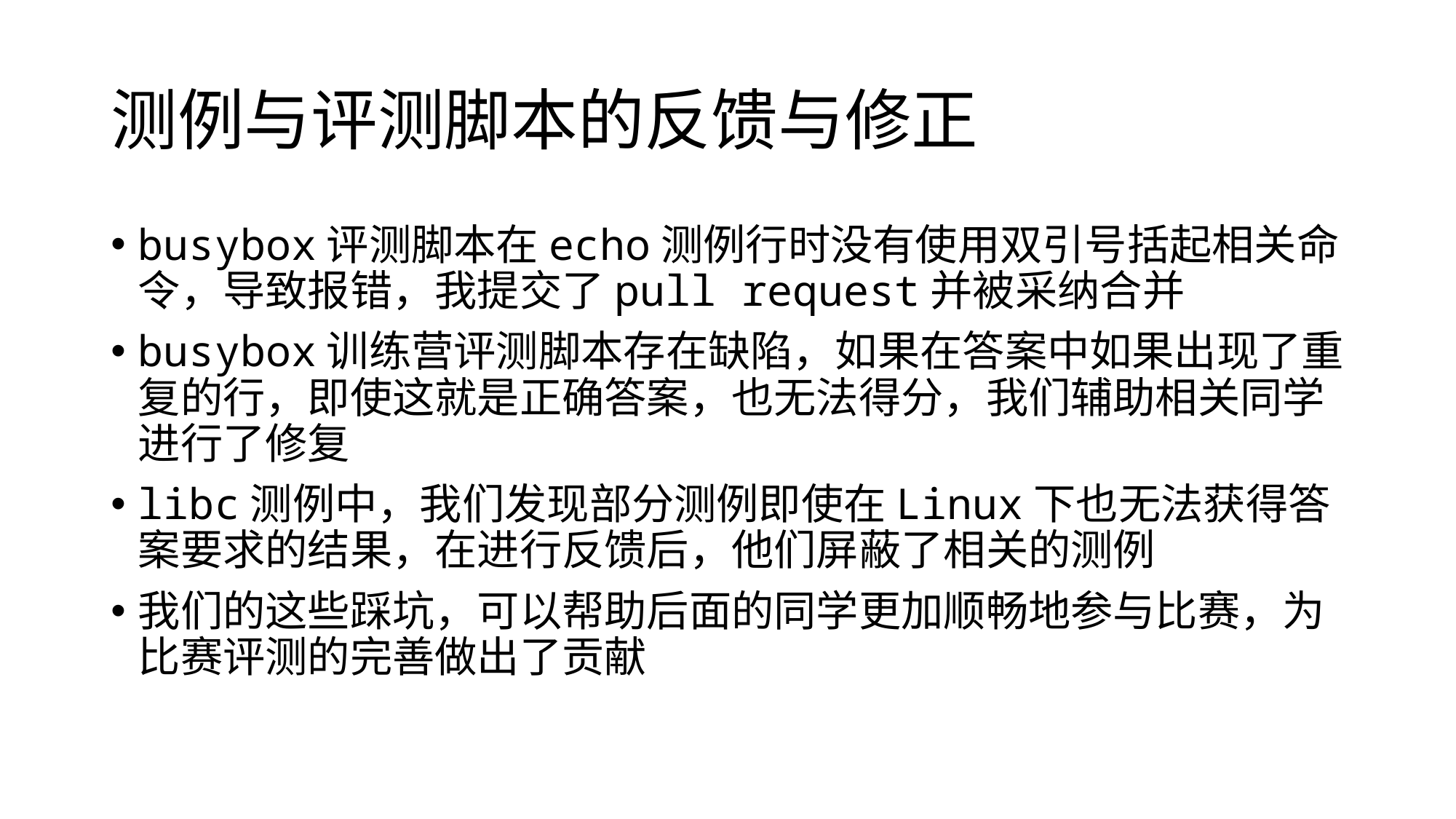

# 测例与评测脚本的反馈与修正
busybox评测脚本在echo测例行时没有使用双引号括起相关命令，导致报错，我提交了pull request并被采纳合并
busybox训练营评测脚本存在缺陷，如果在答案中如果出现了重复的行，即使这就是正确答案，也无法得分，我们辅助相关同学进行了修复
libc测例中，我们发现部分测例即使在Linux下也无法获得答案要求的结果，在进行反馈后，他们屏蔽了相关的测例
我们的这些踩坑，可以帮助后面的同学更加顺畅地参与比赛，为比赛评测的完善做出了贡献